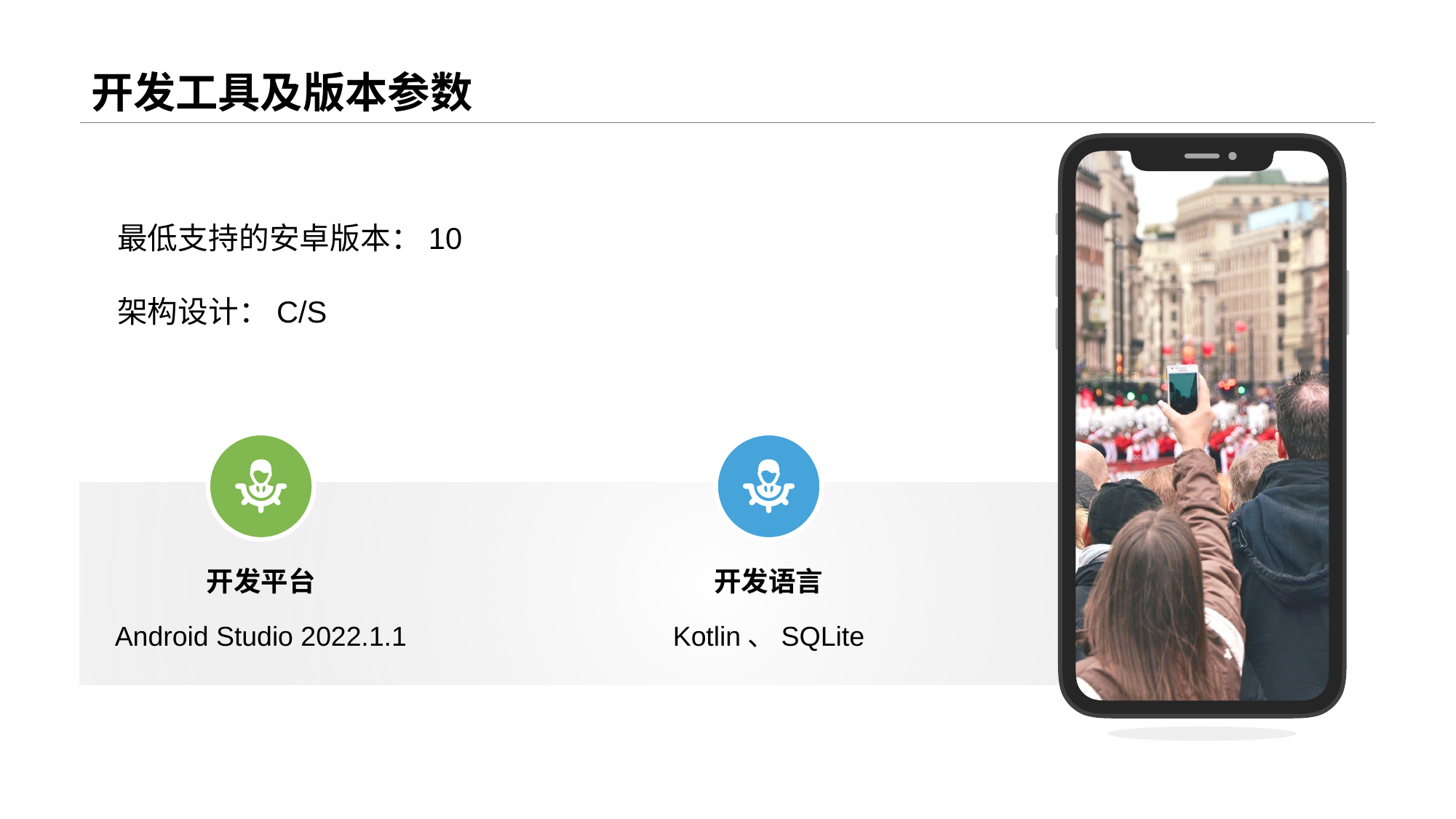

# 开发工具及版本参数

最低支持的安卓版本：10

架构设计：C/S

开发平台
Android Studio 2022.1.1
开发语言
Kotlin、SQLite